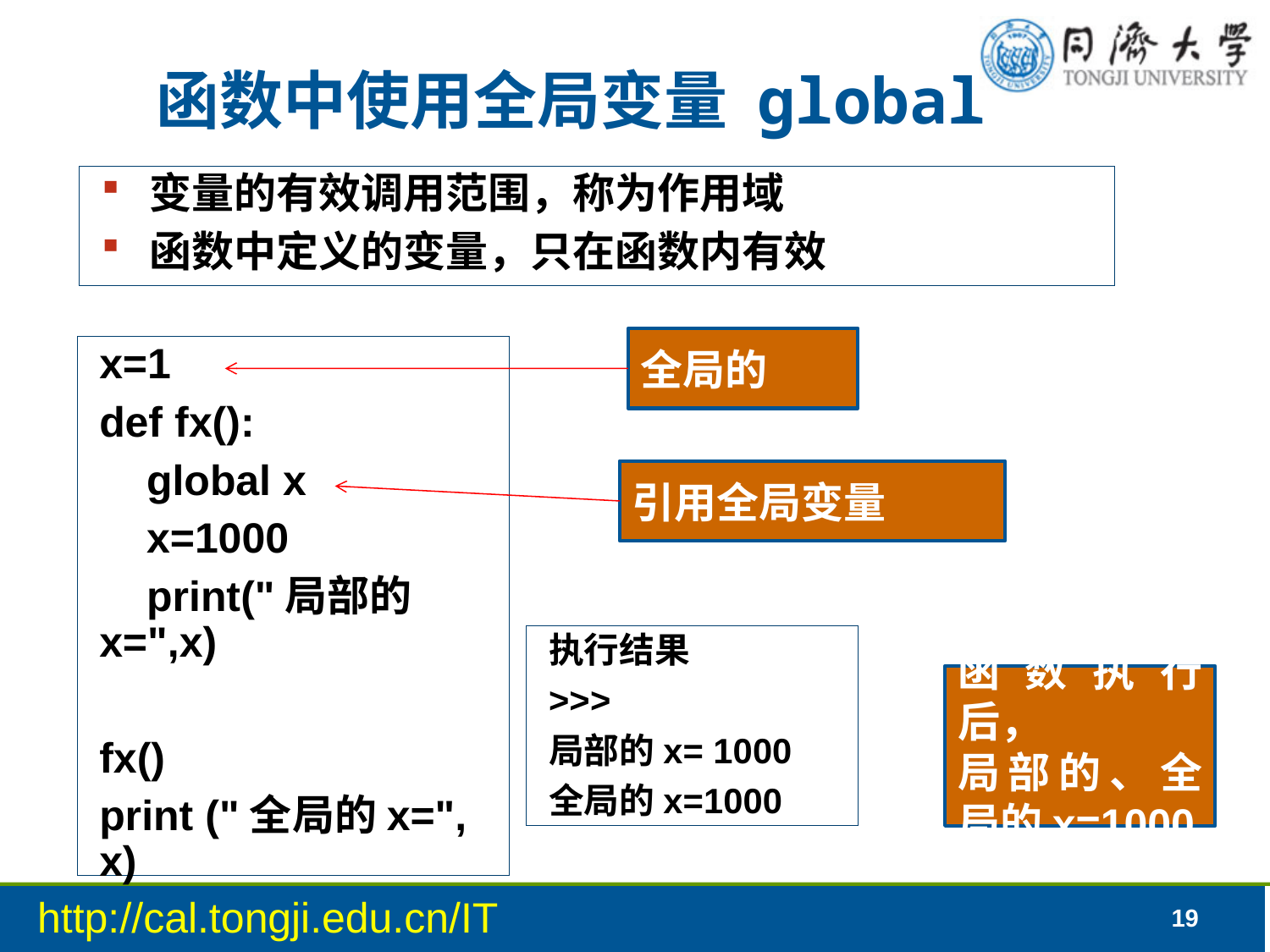

函数中使用全局变量 global
变量的有效调用范围，称为作用域
函数中定义的变量，只在函数内有效
全局的
x=1
def fx():
    global x
    x=1000
    print("局部的x=",x)

fx()
print ("全局的x=", x)
引用全局变量
执行结果
>>>
局部的x= 1000
全局的x=1000
函数执行后，
局部的、全局的x=1000